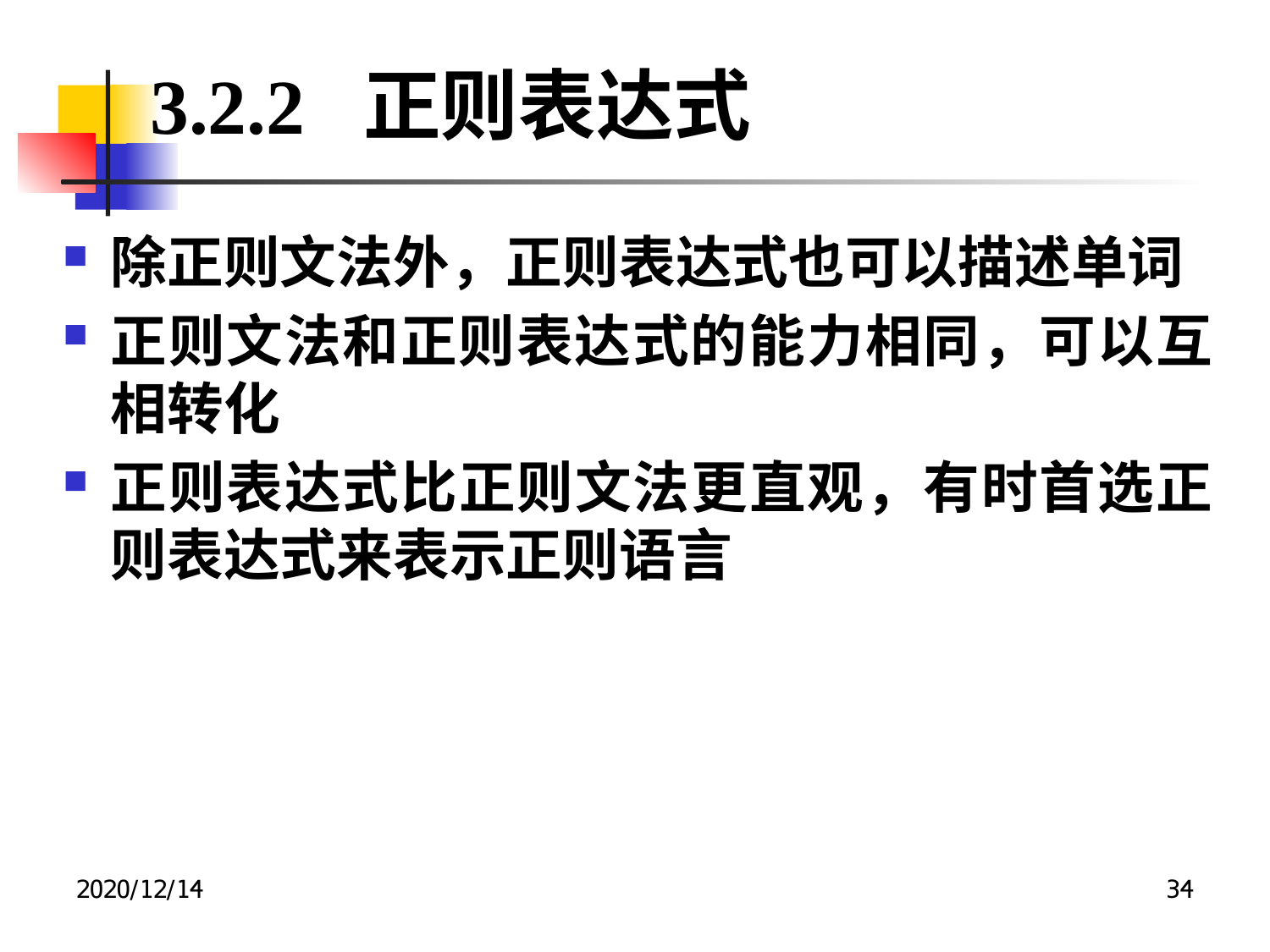

3.2.2  正则表达式
除正则文法外，正则表达式也可以描述单词
正则文法和正则表达式的能力相同，可以互相转化
正则表达式比正则文法更直观，有时首选正则表达式来表示正则语言
2020/12/14
34